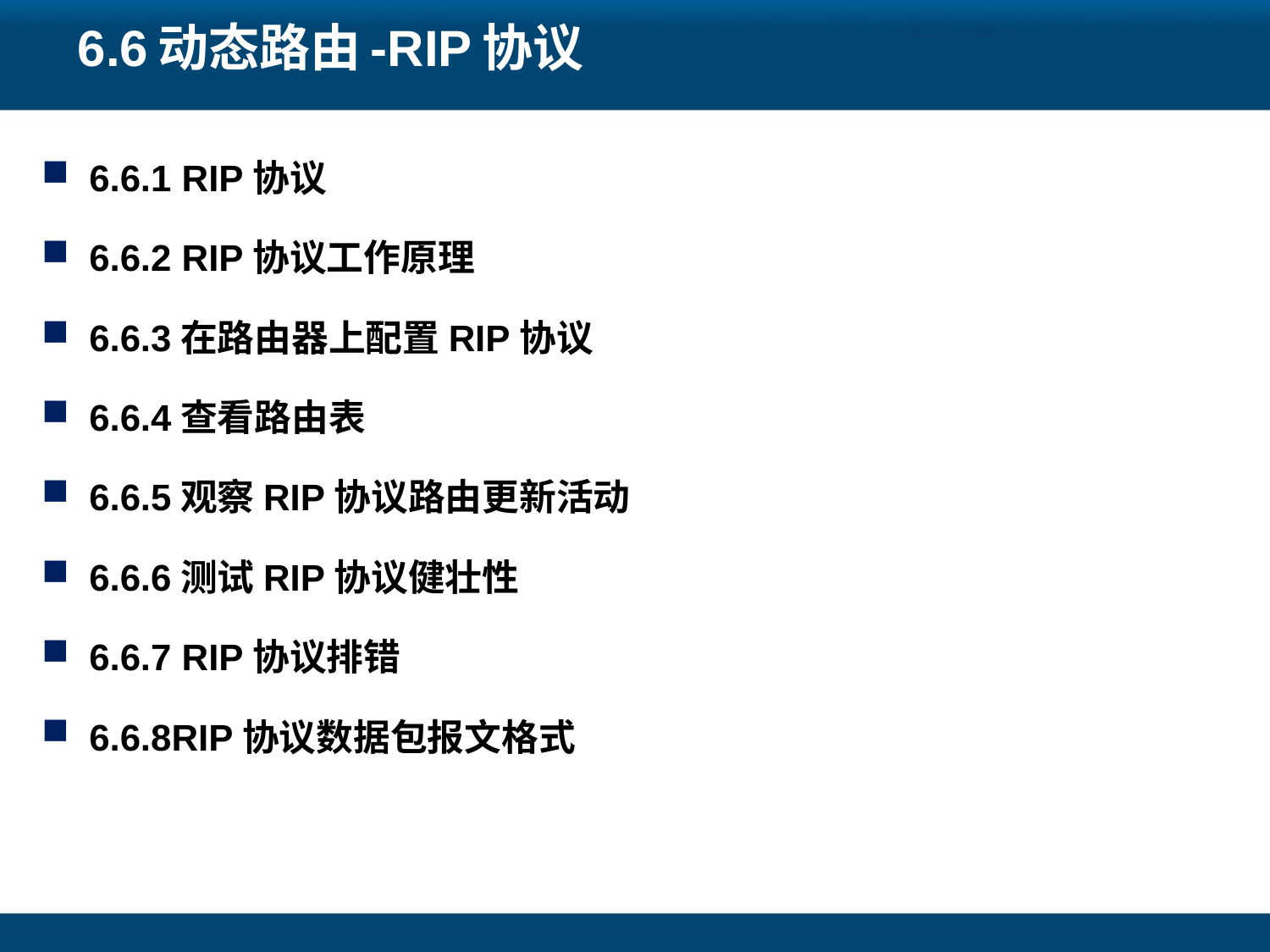

# 6.6动态路由-RIP协议
6.6.1 RIP协议
6.6.2 RIP协议工作原理
6.6.3在路由器上配置RIP协议
6.6.4查看路由表
6.6.5观察RIP协议路由更新活动
6.6.6测试RIP协议健壮性
6.6.7 RIP协议排错
6.6.8RIP协议数据包报文格式